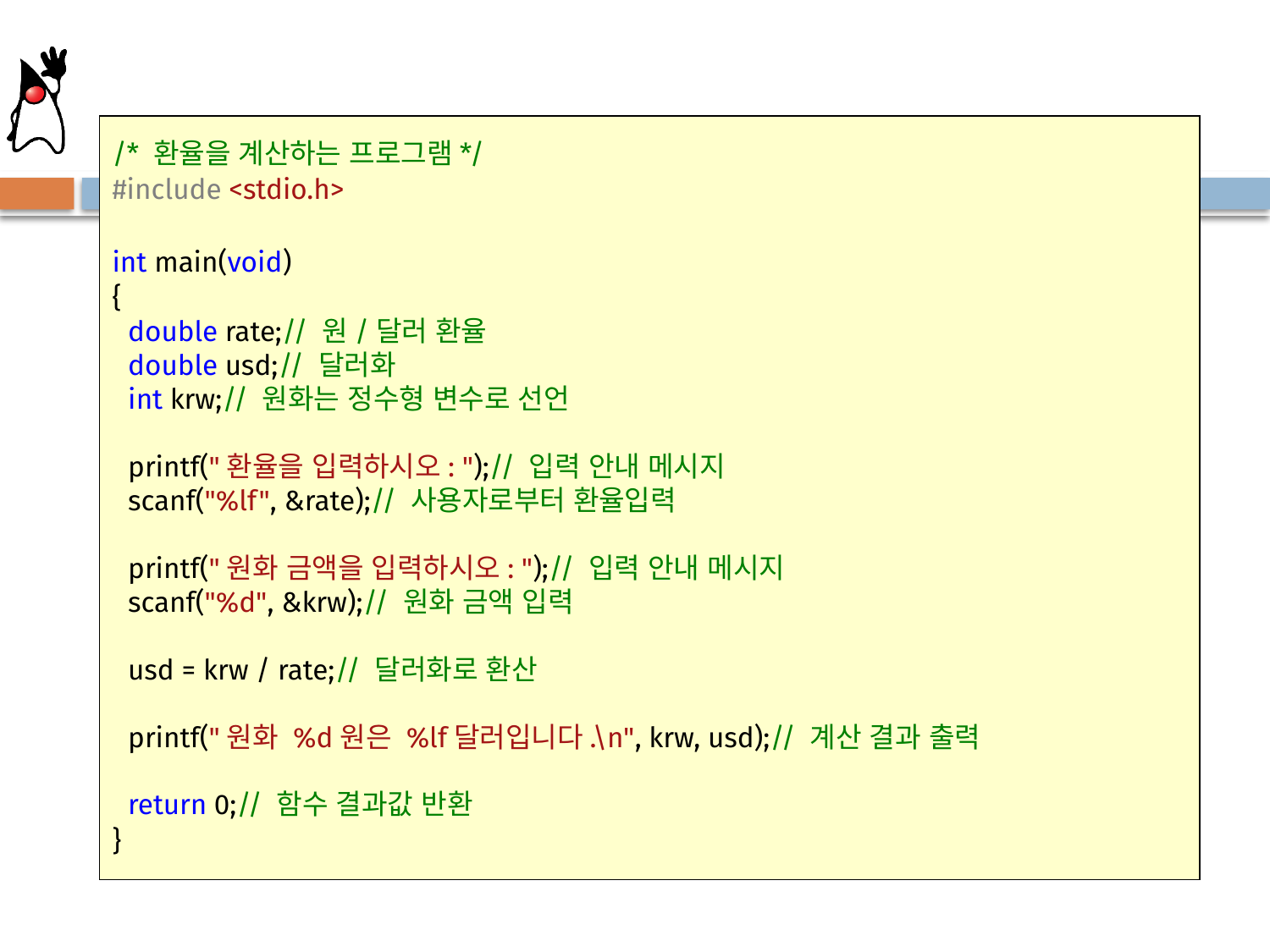

#
/* 환율을 계산하는 프로그램*/
#include <stdio.h>

int main(void)
{
double rate;// 원/달러 환율
double usd;// 달러화
int krw;// 원화는 정수형 변수로 선언

printf("환율을 입력하시오: ");// 입력 안내 메시지
scanf("%lf", &rate);// 사용자로부터 환율입력

printf("원화 금액을 입력하시오: ");// 입력 안내 메시지
scanf("%d", &krw);// 원화 금액 입력

usd = krw / rate;// 달러화로 환산

printf("원화 %d원은 %lf달러입니다.\n", krw, usd);// 계산 결과 출력

return 0;// 함수 결과값 반환
}